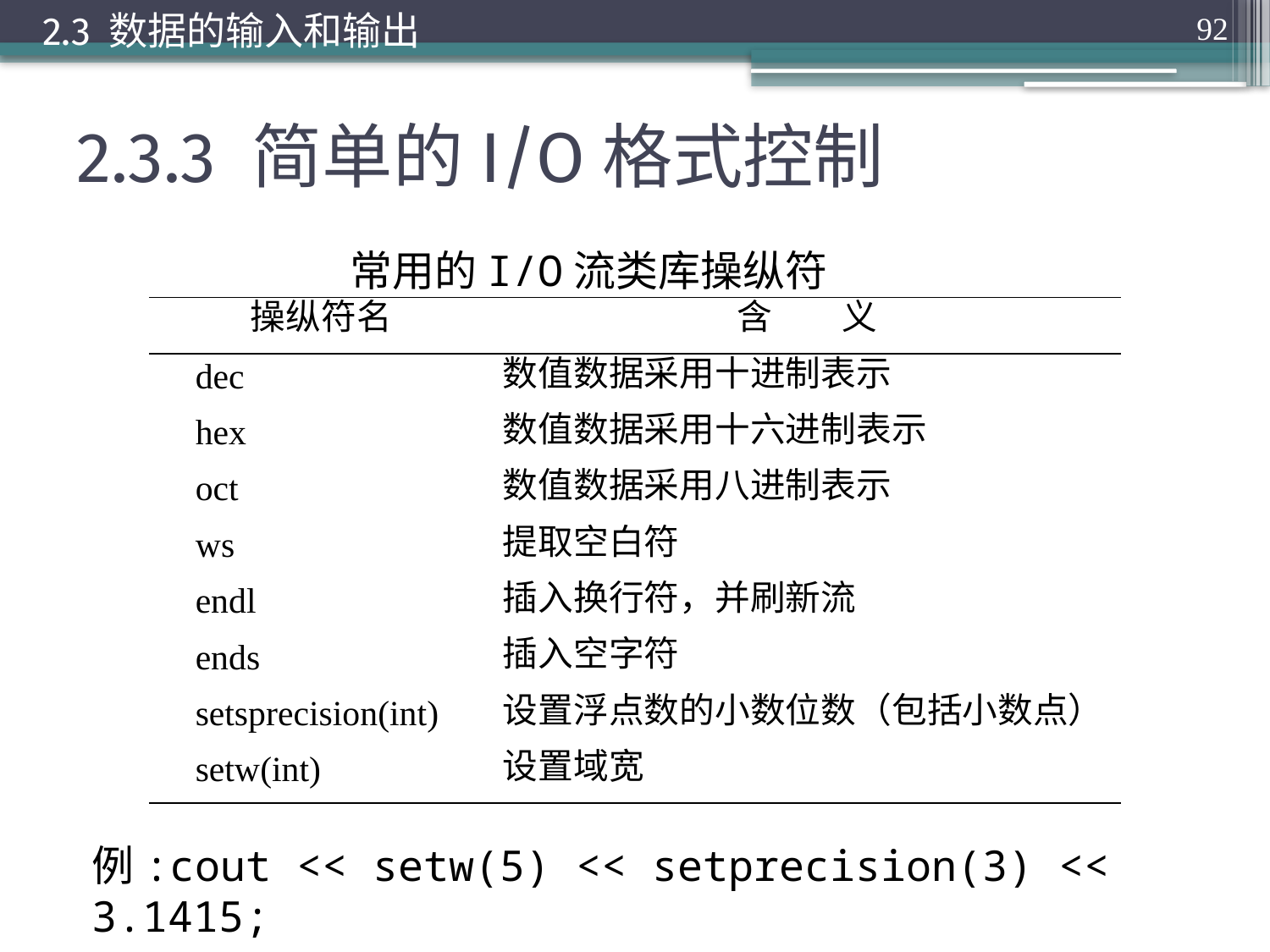

2.3 数据的输入和输出
92
# 2.3.3 简单的I/O格式控制
常用的I/O流类库操纵符
| 操纵符名 | 含 义 |
| --- | --- |
| dec | 数值数据采用十进制表示 |
| hex | 数值数据采用十六进制表示 |
| oct | 数值数据采用八进制表示 |
| ws | 提取空白符 |
| endl | 插入换行符，并刷新流 |
| ends | 插入空字符 |
| setsprecision(int) | 设置浮点数的小数位数（包括小数点） |
| setw(int) | 设置域宽 |
例:cout << setw(5) << setprecision(3) << 3.1415;